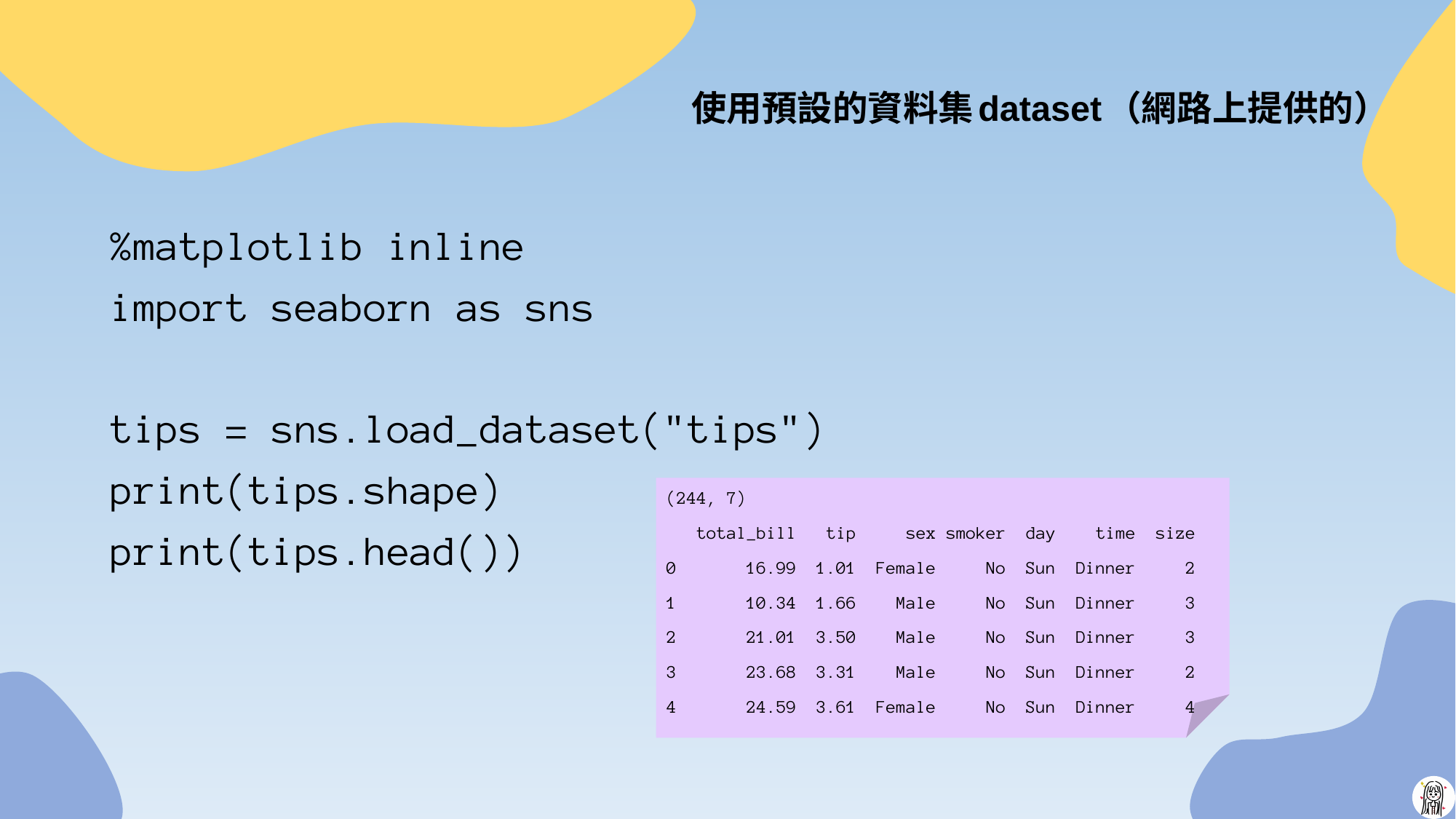

# 使用預設的資料集dataset（網路上提供的）
%matplotlib inline
import seaborn as sns

tips = sns.load_dataset("tips")
print(tips.shape)
print(tips.head())

(244, 7)
   total_bill   tip     sex smoker  day    time  size
0       16.99  1.01  Female     No  Sun  Dinner     2
1       10.34  1.66    Male     No  Sun  Dinner     3
2       21.01  3.50    Male     No  Sun  Dinner     3
3       23.68  3.31    Male     No  Sun  Dinner     2
4       24.59  3.61  Female     No  Sun  Dinner     4
20